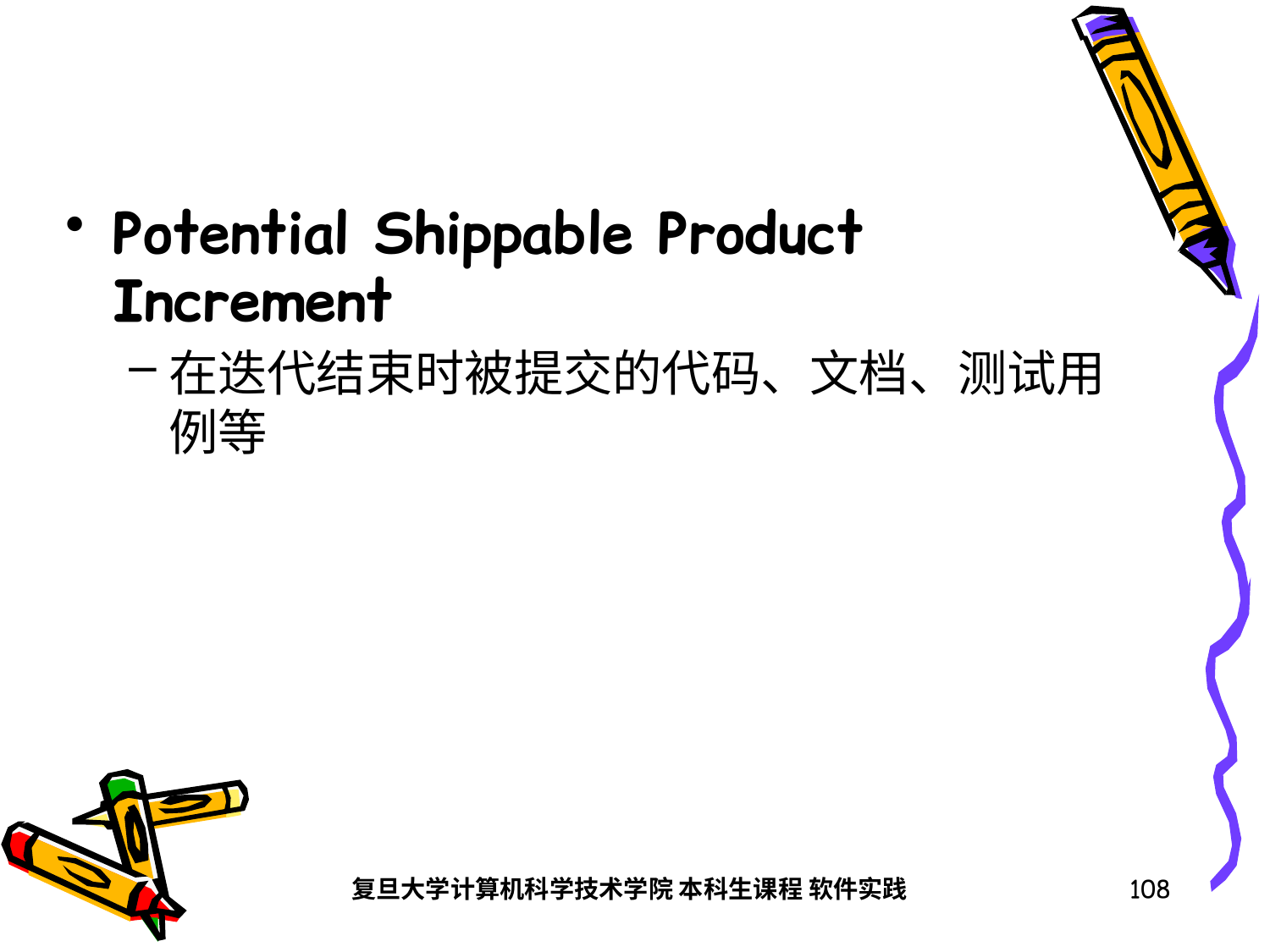

#
Potential Shippable Product Increment
在迭代结束时被提交的代码、文档、测试用例等
复旦大学计算机科学技术学院 本科生课程 软件实践
108